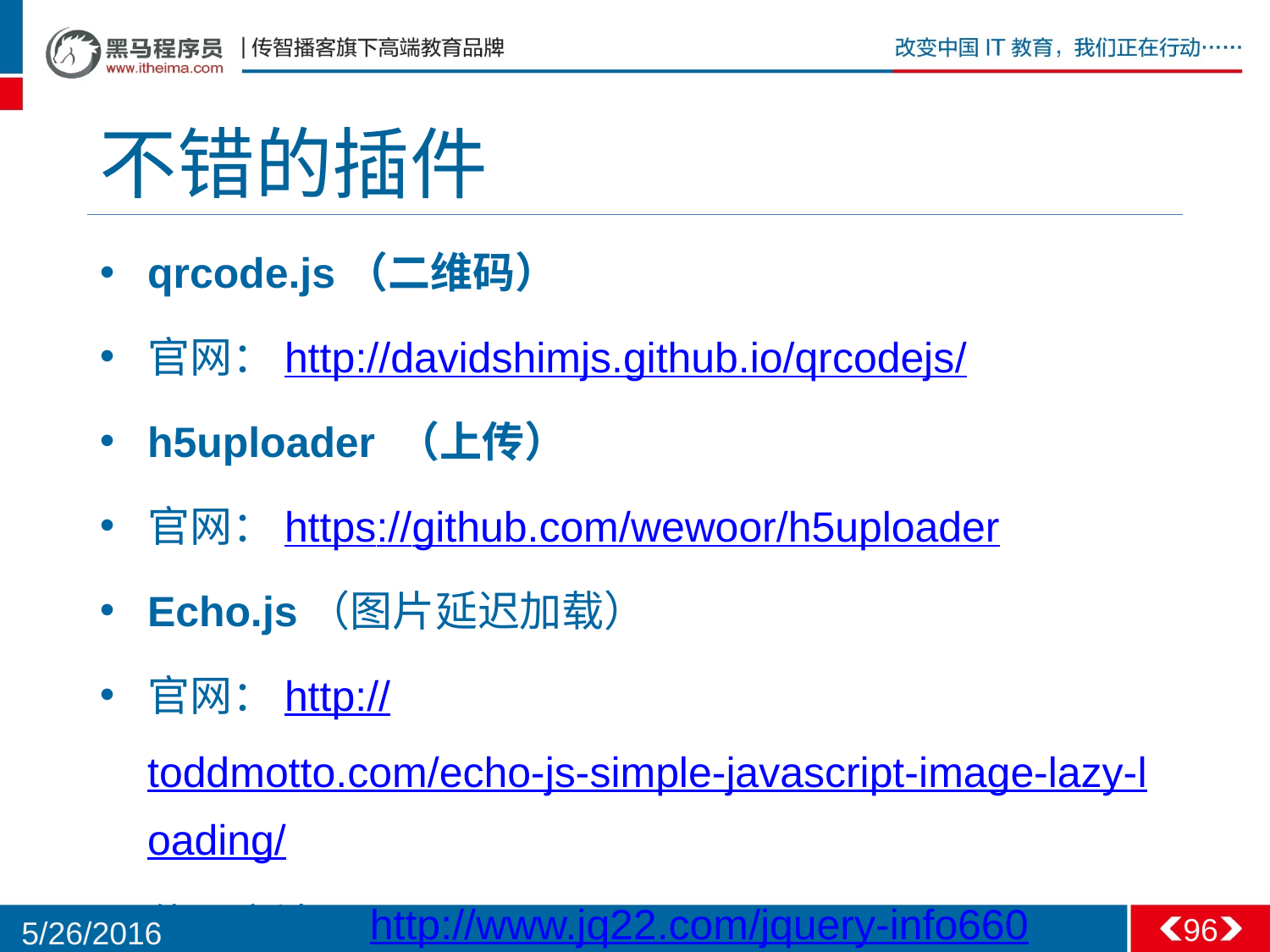

# 不错的插件
qrcode.js（二维码）
官网：http://davidshimjs.github.io/qrcodejs/
h5uploader （上传）
官网：https://github.com/wewoor/h5uploader
Echo.js（图片延迟加载）
官网：http://toddmotto.com/echo-js-simple-javascript-image-lazy-loading/
    使用方法：http://www.jq22.com/jquery-info660

96

5/26/2016